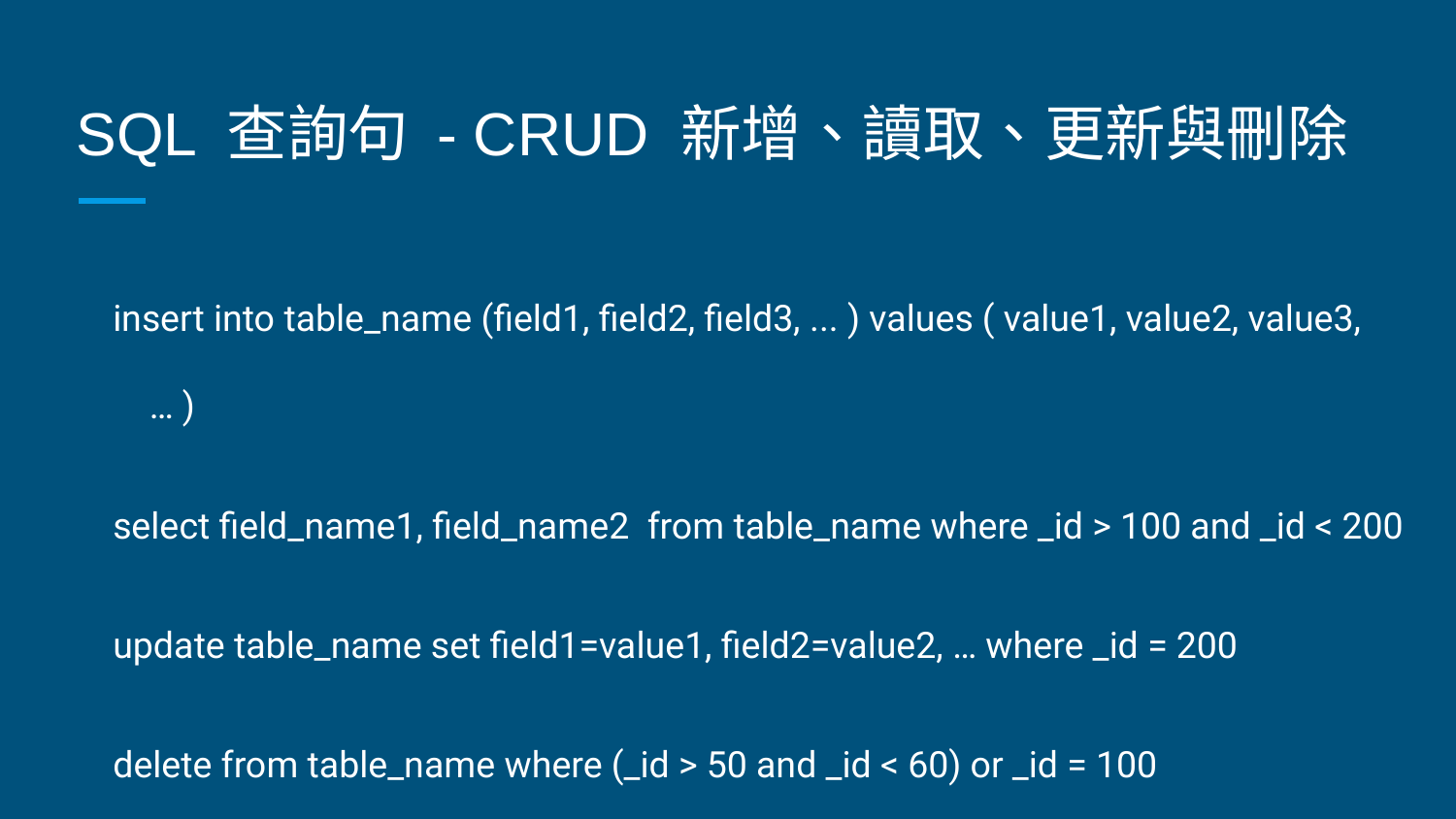

# SQL 查詢句 - CRUD 新增、讀取、更新與刪除
insert into table_name (field1, field2, field3, ... ) values ( value1, value2, value3, … )
select field_name1, field_name2  from table_name where _id > 100 and _id < 200
update table_name set field1=value1, field2=value2, … where _id = 200
delete from table_name where (_id > 50 and _id < 60) or _id = 100